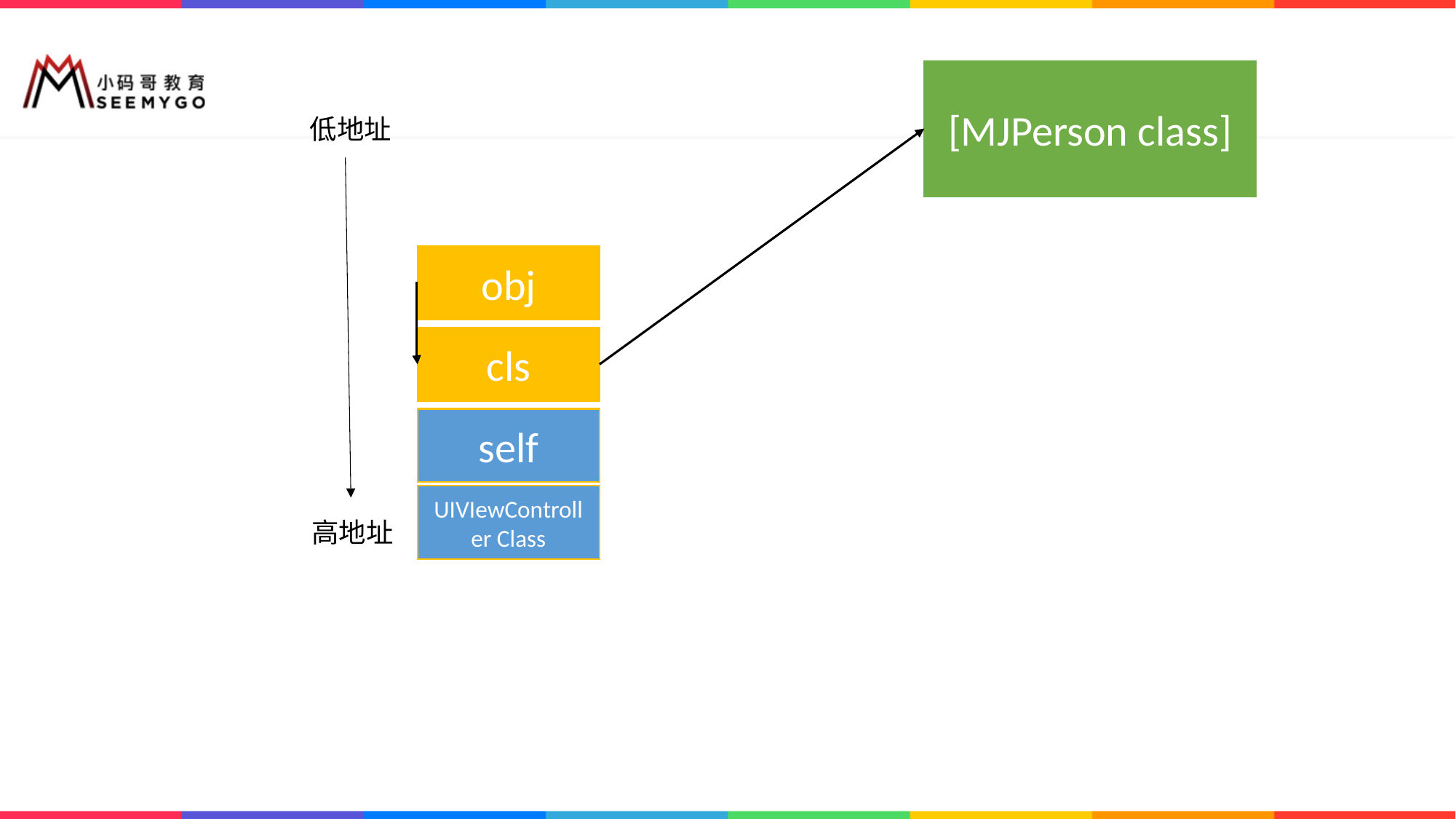

[MJPerson class]
低地址
obj
cls
self
UIVIewController Class
高地址